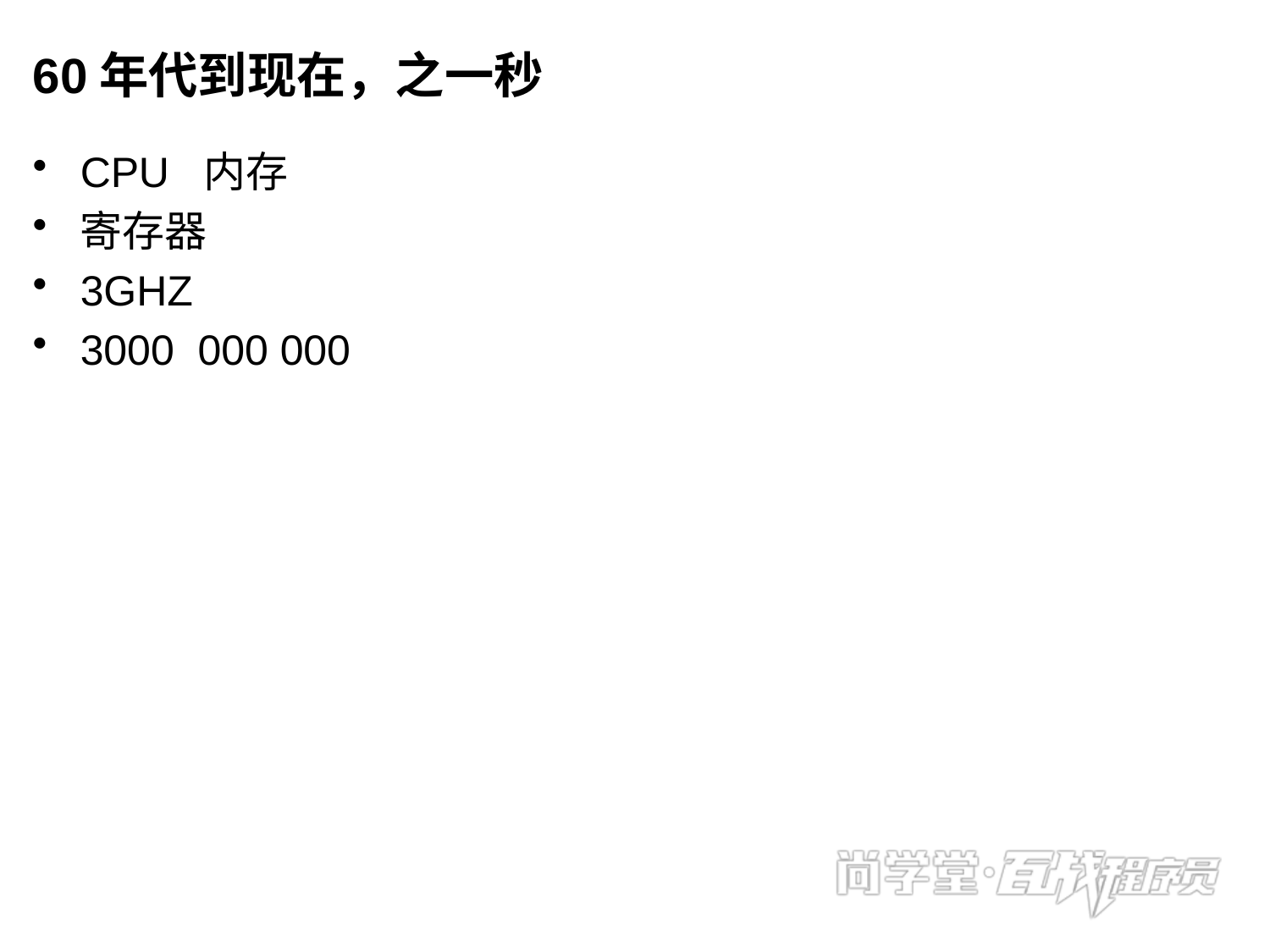

# 60年代到现在，之一秒
CPU  内存
寄存器
3GHZ
3000  000 000